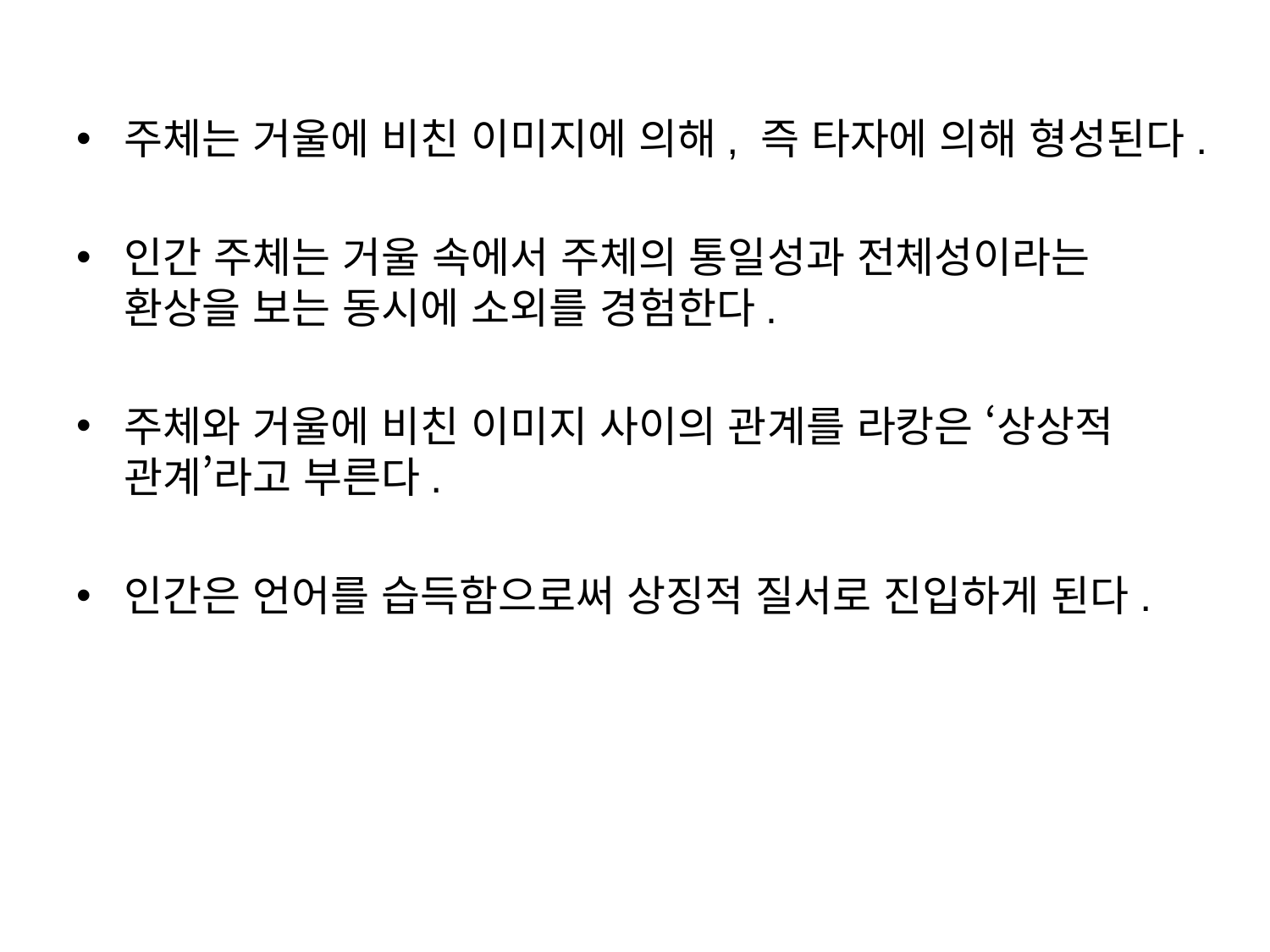

주체는 거울에 비친 이미지에 의해, 즉 타자에 의해 형성된다.

인간 주체는 거울 속에서 주체의 통일성과 전체성이라는 환상을 보는 동시에 소외를 경험한다.

주체와 거울에 비친 이미지 사이의 관계를 라캉은 ‘상상적 관계’라고 부른다.

인간은 언어를 습득함으로써 상징적 질서로 진입하게 된다.